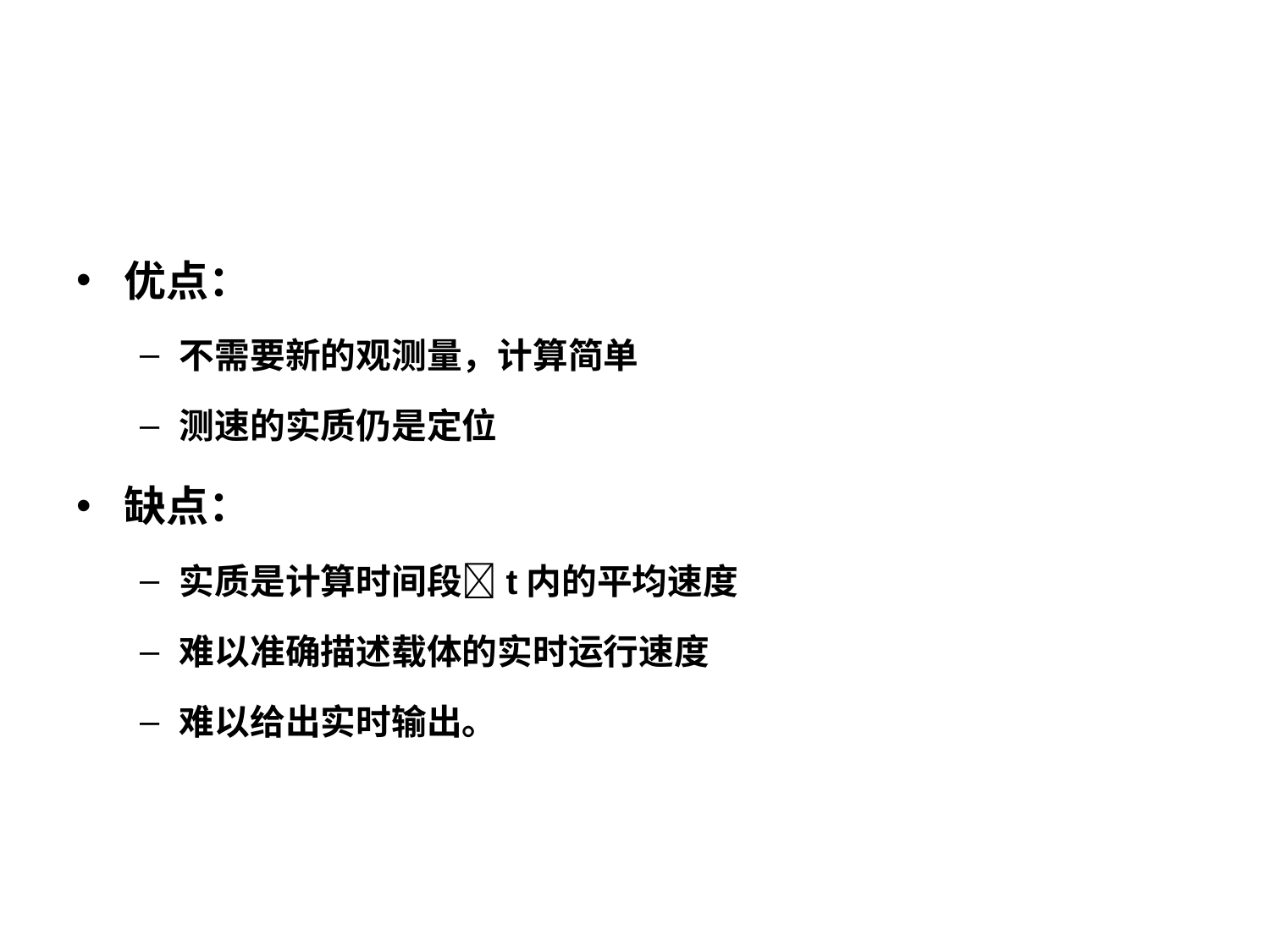

#
优点：
不需要新的观测量，计算简单
测速的实质仍是定位
缺点：
实质是计算时间段Δt内的平均速度
难以准确描述载体的实时运行速度
难以给出实时输出。